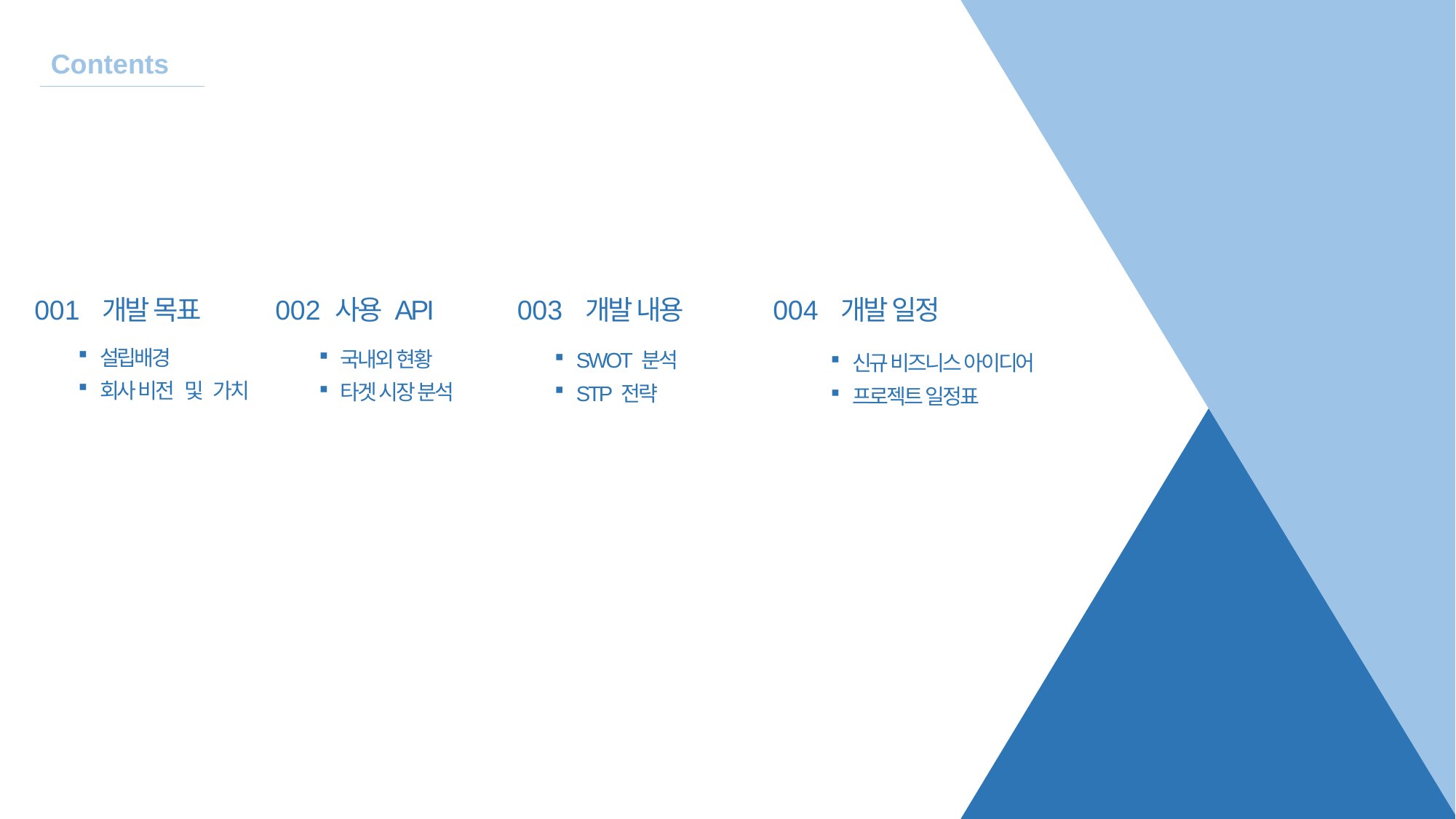

Contents
001
개발 목표
002
사용 API
003
개발 내용
004
개발 일정
설립배경
회사 비전   및   가치
국내외 현황
타겟 시장 분석
SWOT 분석
STP 전략
신규 비즈니스 아이디어
프로젝트 일정표